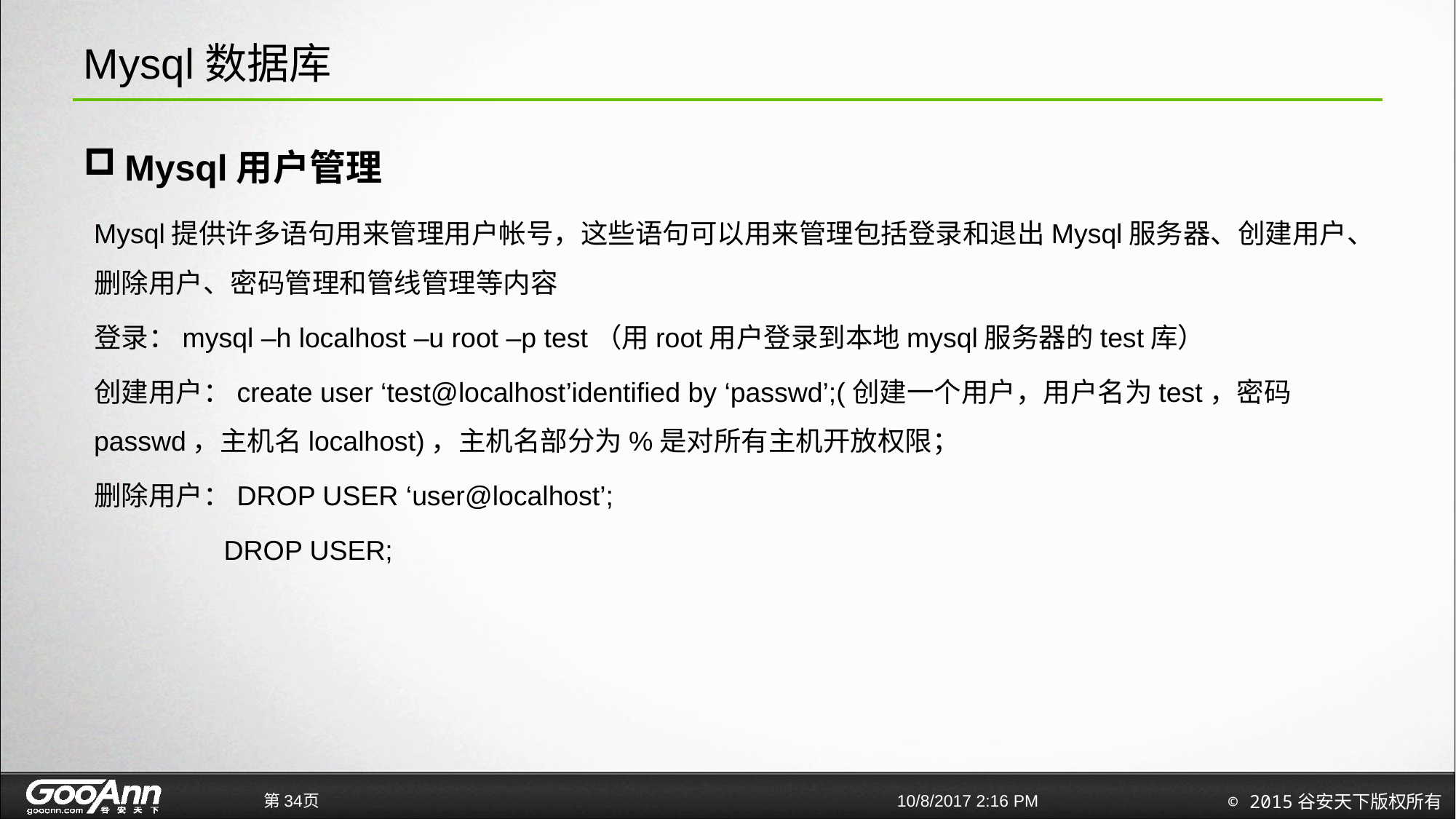

# Mysql数据库
Mysql用户管理
Mysql提供许多语句用来管理用户帐号，这些语句可以用来管理包括登录和退出Mysql服务器、创建用户、删除用户、密码管理和管线管理等内容
登录：mysql –h localhost –u root –p test（用root用户登录到本地mysql服务器的test库）
创建用户：create user ‘test@localhost’identified by ‘passwd’;(创建一个用户，用户名为test，密码passwd，主机名localhost)，主机名部分为%是对所有主机开放权限；
删除用户：DROP USER ‘user@localhost’;
                 DROP USER;